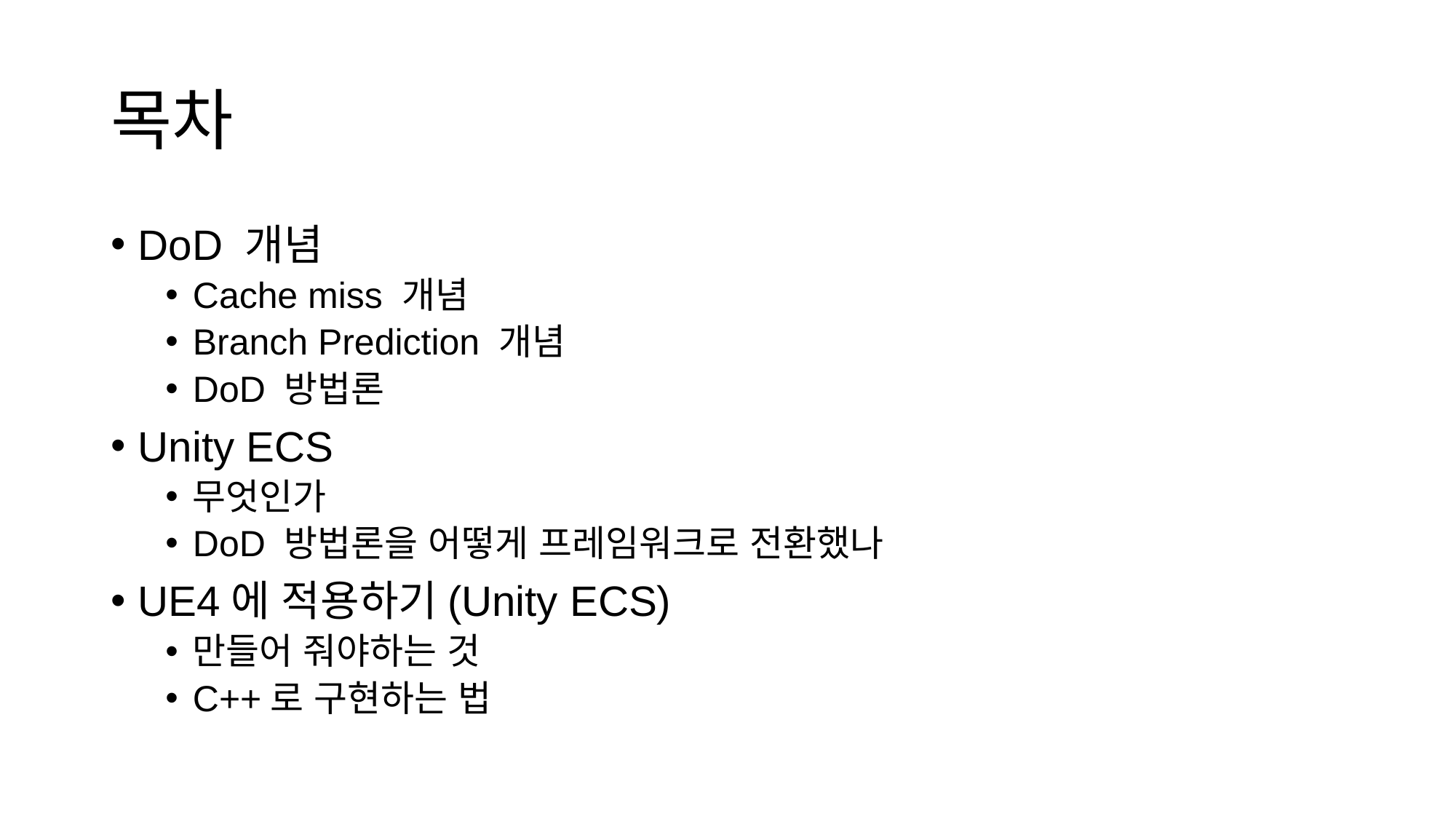

# 목차
DoD 개념
Cache miss 개념
Branch Prediction 개념
DoD 방법론
Unity ECS
무엇인가
DoD 방법론을 어떻게 프레임워크로 전환했나
UE4에 적용하기(Unity ECS)
만들어 줘야하는 것
C++로 구현하는 법